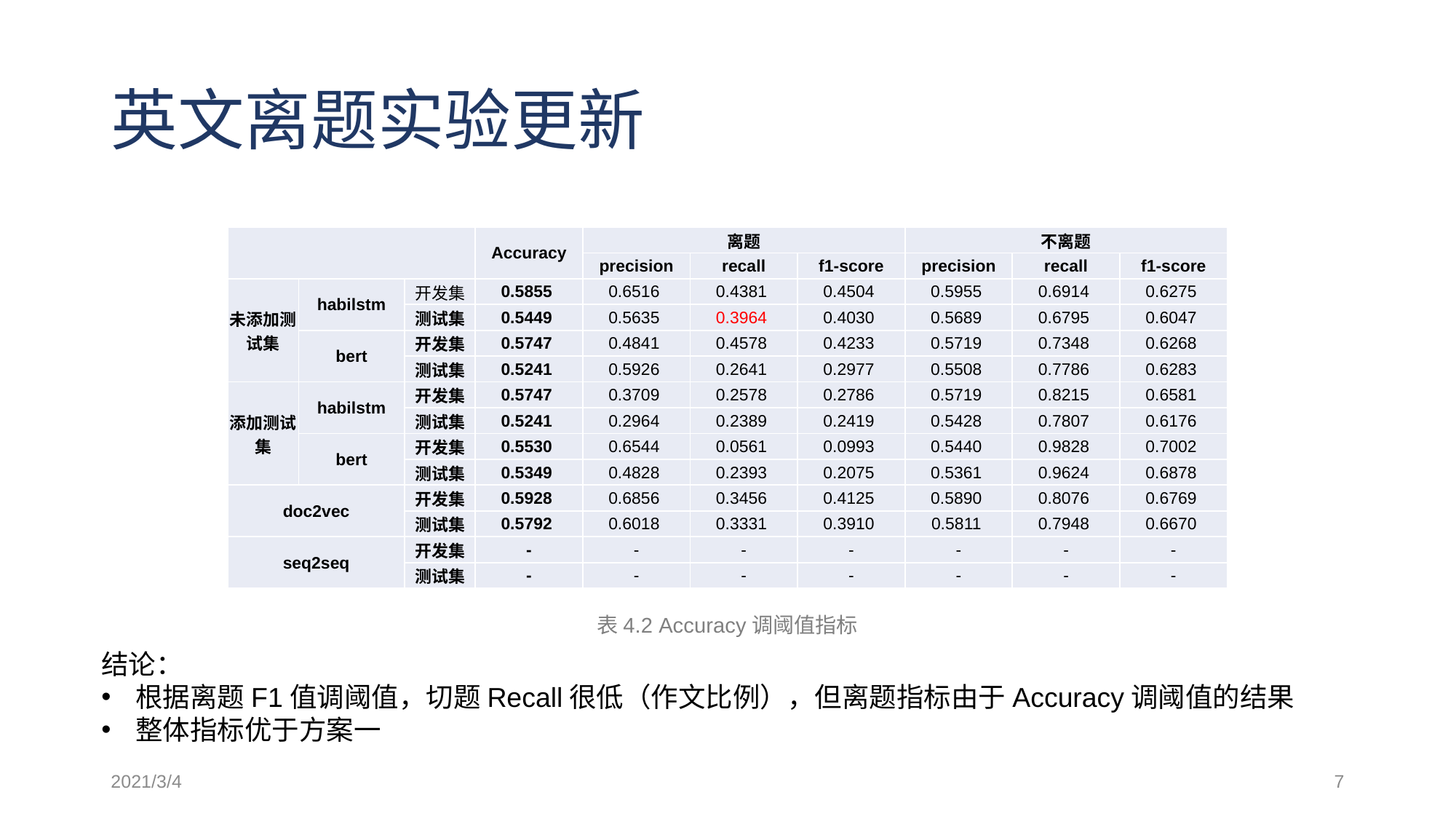

# 英文离题实验更新
|  |  |  | Accuracy | 离题 |  |  | 不离题 |  |  |
| --- | --- | --- | --- | --- | --- | --- | --- | --- | --- |
|  |  |  |  | precision | recall | f1-score | precision | recall | f1-score |
| 未添加测试集 | habilstm | 开发集 | 0.5855 | 0.6516 | 0.4381 | 0.4504 | 0.5955 | 0.6914 | 0.6275 |
|  |  | 测试集 | 0.5449 | 0.5635 | 0.3964 | 0.4030 | 0.5689 | 0.6795 | 0.6047 |
|  | bert | 开发集 | 0.5747 | 0.4841 | 0.4578 | 0.4233 | 0.5719 | 0.7348 | 0.6268 |
|  |  | 测试集 | 0.5241 | 0.5926 | 0.2641 | 0.2977 | 0.5508 | 0.7786 | 0.6283 |
| 添加测试集 | habilstm | 开发集 | 0.5747 | 0.3709 | 0.2578 | 0.2786 | 0.5719 | 0.8215 | 0.6581 |
|  |  | 测试集 | 0.5241 | 0.2964 | 0.2389 | 0.2419 | 0.5428 | 0.7807 | 0.6176 |
|  | bert | 开发集 | 0.5530 | 0.6544 | 0.0561 | 0.0993 | 0.5440 | 0.9828 | 0.7002 |
|  |  | 测试集 | 0.5349 | 0.4828 | 0.2393 | 0.2075 | 0.5361 | 0.9624 | 0.6878 |
| doc2vec |  | 开发集 | 0.5928 | 0.6856 | 0.3456 | 0.4125 | 0.5890 | 0.8076 | 0.6769 |
|  |  | 测试集 | 0.5792 | 0.6018 | 0.3331 | 0.3910 | 0.5811 | 0.7948 | 0.6670 |
| seq2seq |  | 开发集 | - | - | - | - | - | - | - |
|  |  | 测试集 | - | - | - | - | - | - | - |
表4.2 Accuracy调阈值指标
结论：
根据离题F1值调阈值，切题Recall很低（作文比例），但离题指标由于Accuracy调阈值的结果
整体指标优于方案一
2021/3/4
7